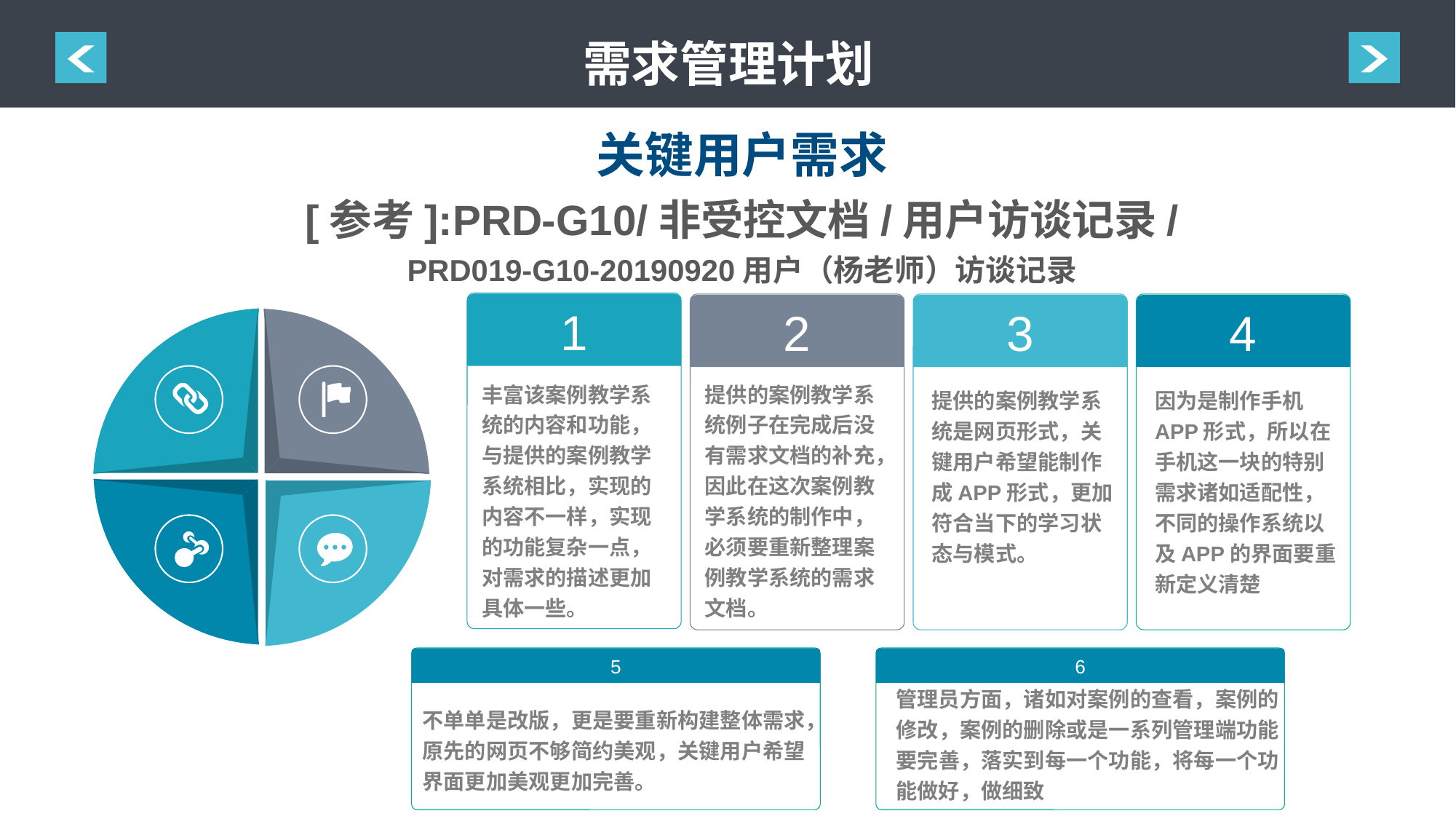

需求管理计划

关键用户需求
[参考]:PRD-G10/非受控文档/用户访谈记录/
PRD019-G10-20190920用户（杨老师）访谈记录

1

2

3

4

丰富该案例教学系统的内容和功能，与提供的案例教学系统相比，实现的内容不一样，实现的功能复杂一点，对需求的描述更加具体一些。
提供的案例教学系统例子在完成后没有需求文档的补充，因此在这次案例教学系统的制作中，必须要重新整理案例教学系统的需求文档。
提供的案例教学系统是网页形式，关键用户希望能制作成APP形式，更加符合当下的学习状态与模式。
因为是制作手机APP形式，所以在手机这一块的特别需求诸如适配性，不同的操作系统以及APP的界面要重新定义清楚

5

6
管理员方面，诸如对案例的查看，案例的修改，案例的删除或是一系列管理端功能要完善，落实到每一个功能，将每一个功能做好，做细致
不单单是改版，更是要重新构建整体需求，原先的网页不够简约美观，关键用户希望界面更加美观更加完善。